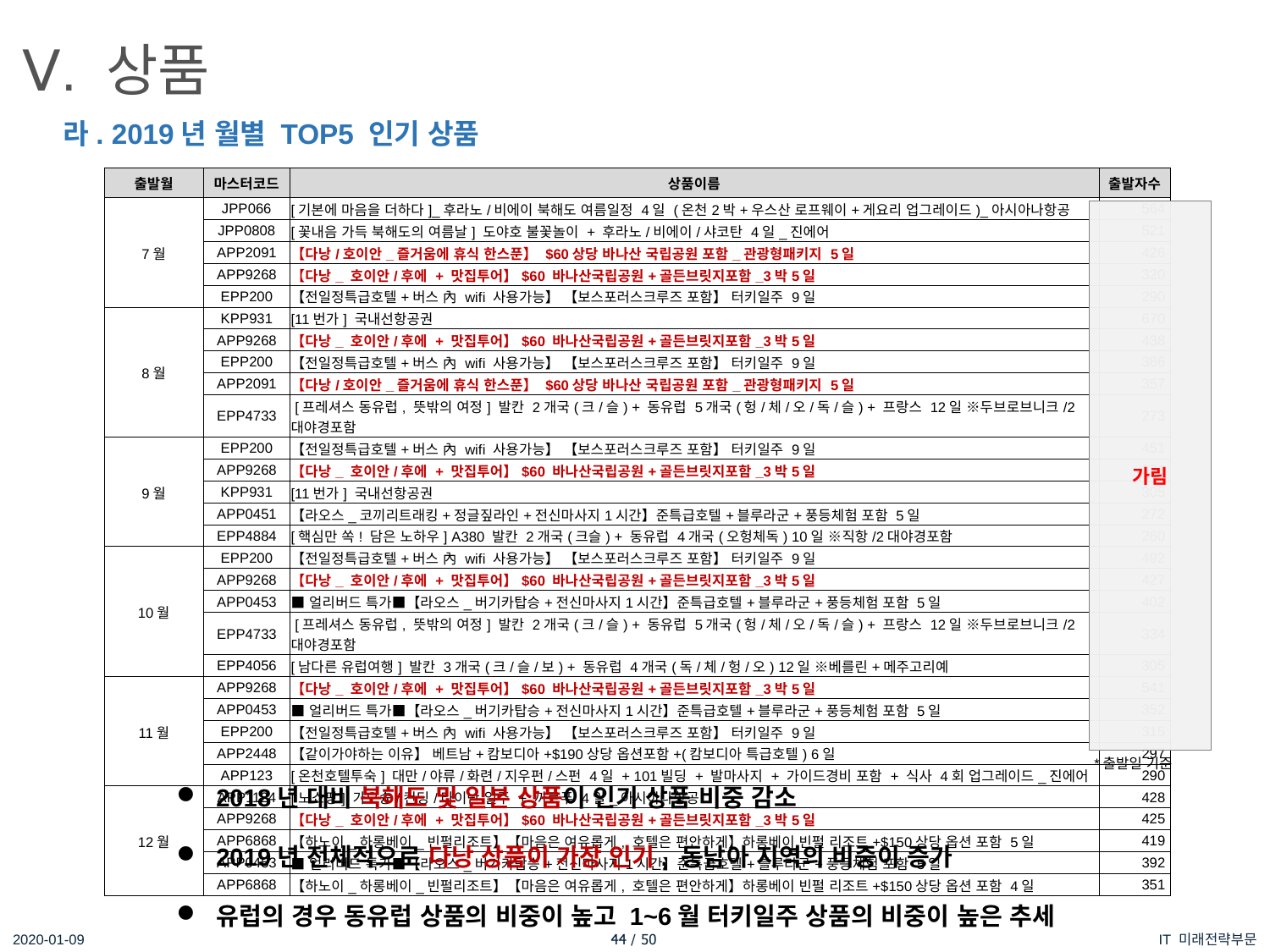

Ⅴ. 상품
라. 2019년 월별 TOP5 인기 상품
| 출발월 | 마스터코드 | 상품이름 | 출발자수 |
| --- | --- | --- | --- |
| 7월 | JPP066 | [기본에 마음을 더하다]\_후라노/비에이 북해도 여름일정 4일 (온천2박+우스산 로프웨이+게요리 업그레이드)\_아시아나항공 | 564 |
|  | JPP0808 | [꽃내음 가득 북해도의 여름날] 도야호 불꽃놀이 + 후라노/비에이/샤코탄 4일\_진에어 | 521 |
|  | APP2091 | 【다낭/호이안\_즐거움에 휴식 한스푼】 $60상당 바나산 국립공원 포함\_관광형패키지 5일 | 426 |
|  | APP9268 | 【다낭\_ 호이안/후에 + 맛집투어】$60 바나산국립공원+골든브릿지포함\_3박5일 | 320 |
|  | EPP200 | 【전일정특급호텔+버스 內 wifi 사용가능】 【보스포러스크루즈 포함】 터키일주 9일 | 290 |
| 8월 | KPP931 | [11번가] 국내선항공권 | 670 |
|  | APP9268 | 【다낭\_ 호이안/후에 + 맛집투어】$60 바나산국립공원+골든브릿지포함\_3박5일 | 438 |
|  | EPP200 | 【전일정특급호텔+버스 內 wifi 사용가능】 【보스포러스크루즈 포함】 터키일주 9일 | 386 |
|  | APP2091 | 【다낭/호이안\_즐거움에 휴식 한스푼】 $60상당 바나산 국립공원 포함\_관광형패키지 5일 | 357 |
|  | EPP4733 | [프레셔스 동유럽, 뜻밖의 여정] 발칸 2개국(크/슬) + 동유럽 5개국(헝/체/오/독/슬) + 프랑스 12일 ※두브로브니크/2대야경포함 | 273 |
| 9월 | EPP200 | 【전일정특급호텔+버스 內 wifi 사용가능】 【보스포러스크루즈 포함】 터키일주 9일 | 451 |
|  | APP9268 | 【다낭\_ 호이안/후에 + 맛집투어】$60 바나산국립공원+골든브릿지포함\_3박5일 | 331 |
|  | KPP931 | [11번가] 국내선항공권 | 305 |
|  | APP0451 | 【라오스\_코끼리트래킹+정글짚라인+전신마사지1시간】준특급호텔+블루라군+풍등체험 포함 5일 | 272 |
|  | EPP4884 | [핵심만 쏙! 담은 노하우] A380 발칸 2개국(크슬) + 동유럽 4개국(오헝체독) 10일 ※직항/2대야경포함 | 260 |
| 10월 | EPP200 | 【전일정특급호텔+버스 內 wifi 사용가능】 【보스포러스크루즈 포함】 터키일주 9일 | 492 |
|  | APP9268 | 【다낭\_ 호이안/후에 + 맛집투어】$60 바나산국립공원+골든브릿지포함\_3박5일 | 427 |
|  | APP0453 | ■얼리버드 특가■【라오스\_버기카탑승+전신마사지1시간】준특급호텔+블루라군+풍등체험 포함 5일 | 402 |
|  | EPP4733 | [프레셔스 동유럽, 뜻밖의 여정] 발칸 2개국(크/슬) + 동유럽 5개국(헝/체/오/독/슬) + 프랑스 12일 ※두브로브니크/2대야경포함 | 334 |
|  | EPP4056 | [남다른 유럽여행] 발칸 3개국(크/슬/보) + 동유럽 4개국(독/체/헝/오) 12일 ※베를린+메주고리예 | 305 |
| 11월 | APP9268 | 【다낭\_ 호이안/후에 + 맛집투어】$60 바나산국립공원+골든브릿지포함\_3박5일 | 541 |
|  | APP0453 | ■얼리버드 특가■【라오스\_버기카탑승+전신마사지1시간】준특급호텔+블루라군+풍등체험 포함 5일 | 352 |
|  | EPP200 | 【전일정특급호텔+버스 內 wifi 사용가능】 【보스포러스크루즈 포함】 터키일주 9일 | 315 |
|  | APP2448 | 【같이가야하는 이유】 베트남+캄보디아+$190상당 옵션포함+(캄보디아 특급호텔) 6일 | 297 |
|  | APP123 | [온천호텔투숙] 대만/야류/화련/지우펀/스펀 4일 + 101빌딩 + 발마사지 + 가이드경비 포함 + 식사 4회 업그레이드\_진에어 | 290 |
| 12월 | APP1124 | [노쇼핑] 가오슝/컨딩/타이난 일주 + 까르푸 4일\_아시아나항공 | 428 |
|  | APP9268 | 【다낭\_ 호이안/후에 + 맛집투어】$60 바나산국립공원+골든브릿지포함\_3박5일 | 425 |
|  | APP6868 | 【하노이\_하롱베이\_빈펄리조트】【마음은 여유롭게, 호텔은 편안하게】하롱베이 빈펄 리조트+$150상당 옵션 포함 5일 | 419 |
|  | APP0453 | ■얼리버드 특가■【라오스\_버기카탑승+전신마사지1시간】준특급호텔+블루라군+풍등체험 포함 5일 | 392 |
|  | APP6868 | 【하노이\_하롱베이\_빈펄리조트】【마음은 여유롭게, 호텔은 편안하게】하롱베이 빈펄 리조트+$150상당 옵션 포함 4일 | 351 |
가림
2018년 대비 북해도 및 일본 상품이 인기 상품 비중 감소
2019년 전체적으로 다낭 상품이 가장 인기, 동남아 지역의 비중이 증가
유럽의 경우 동유럽 상품의 비중이 높고 1~6월 터키일주 상품의 비중이 높은 추세
*출발일 기준
IT 미래전략부문
44 / 50
2020-01-09